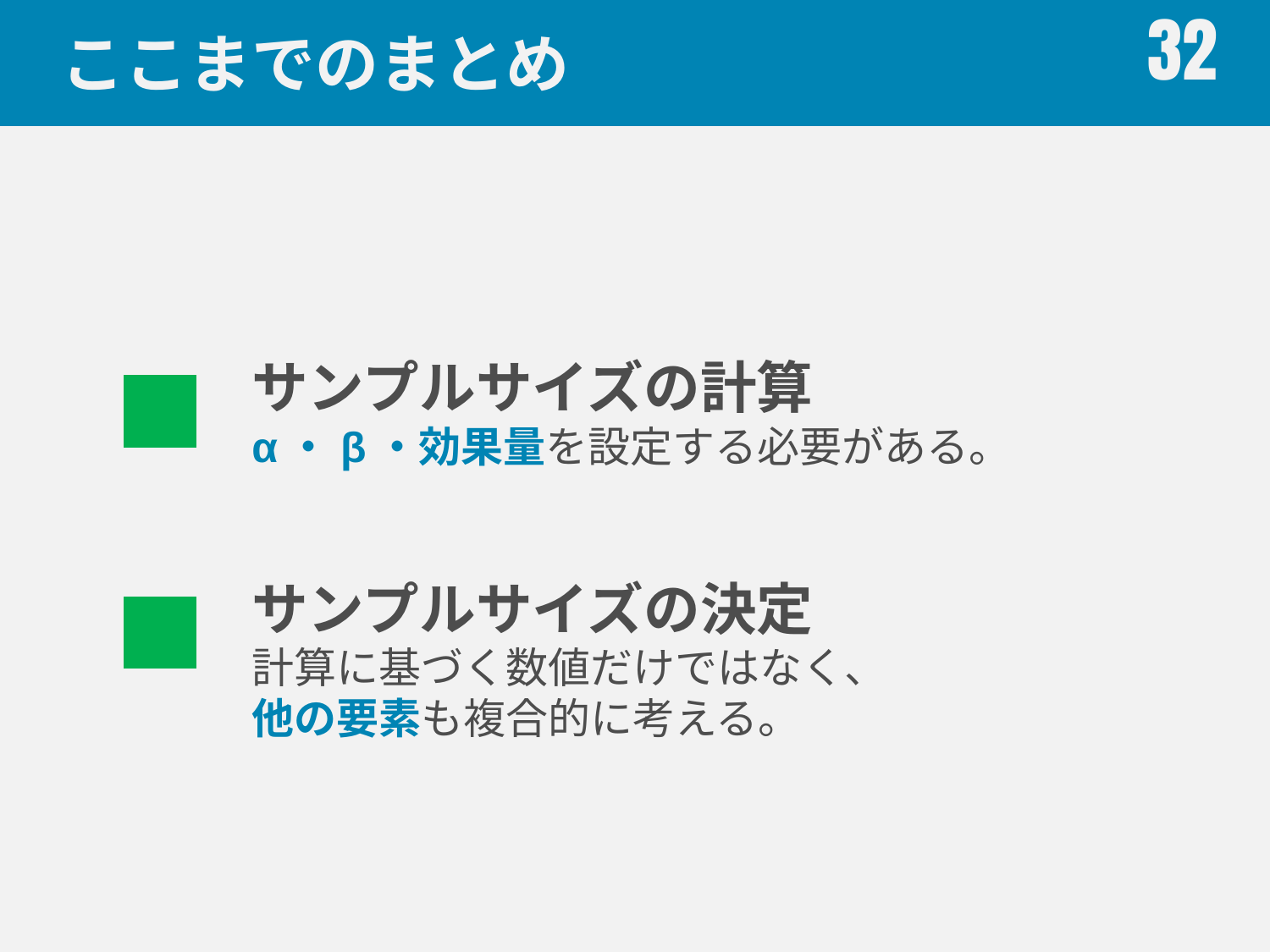

# ここまでのまとめ
 32
サンプルサイズの計算
α・β・効果量を設定する必要がある。

サンプルサイズの決定
計算に基づく数値だけではなく、
他の要素も複合的に考える。